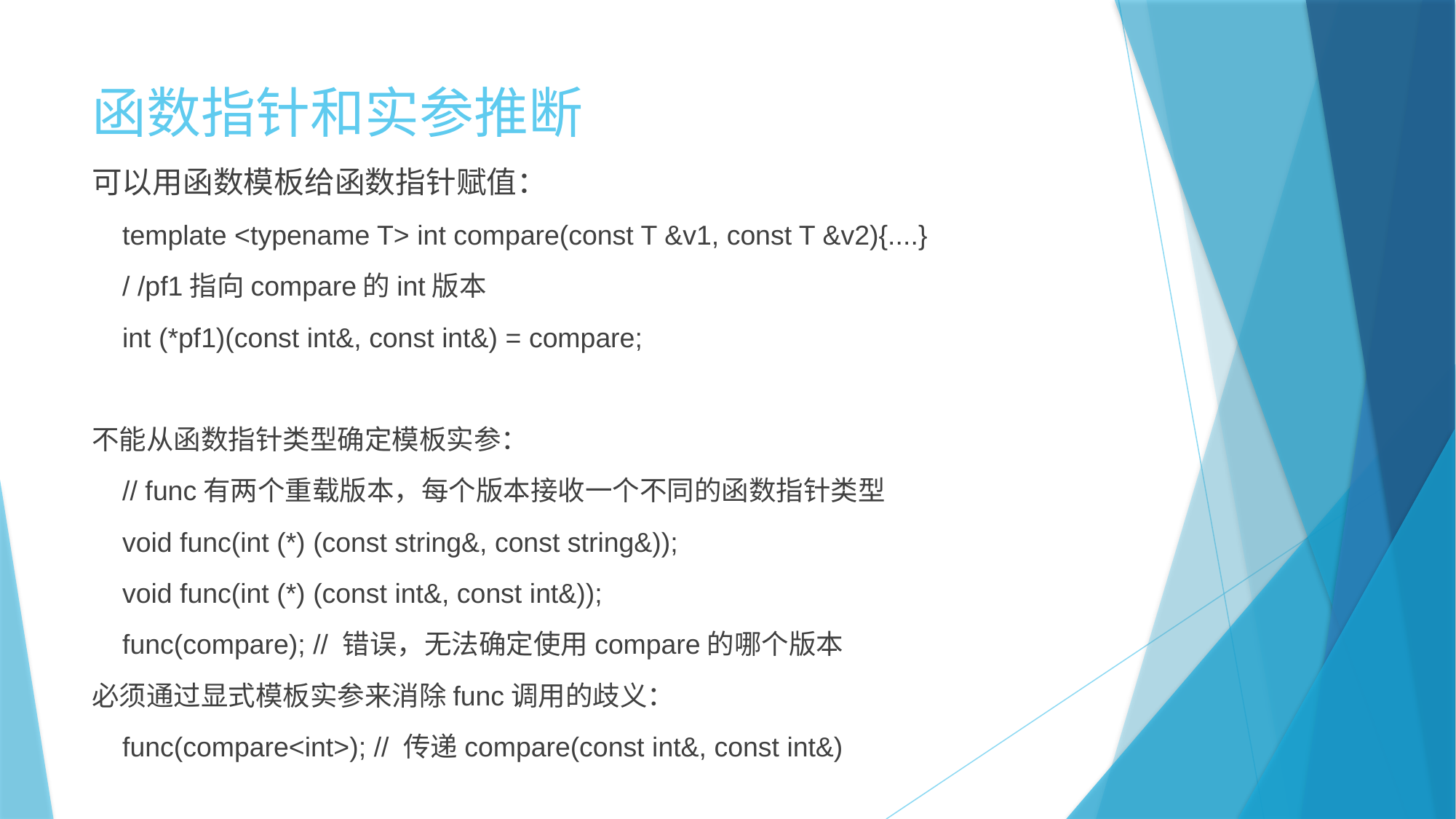

# 函数指针和实参推断
可以用函数模板给函数指针赋值：
    template <typename T> int compare(const T &v1, const T &v2){....}
    / /pf1指向compare的int版本
    int (*pf1)(const int&, const int&) = compare;

不能从函数指针类型确定模板实参：
    // func有两个重载版本，每个版本接收一个不同的函数指针类型
    void func(int (*) (const string&, const string&));
    void func(int (*) (const int&, const int&));
    func(compare); // 错误，无法确定使用compare的哪个版本
必须通过显式模板实参来消除func调用的歧义：
    func(compare<int>); // 传递compare(const int&, const int&)